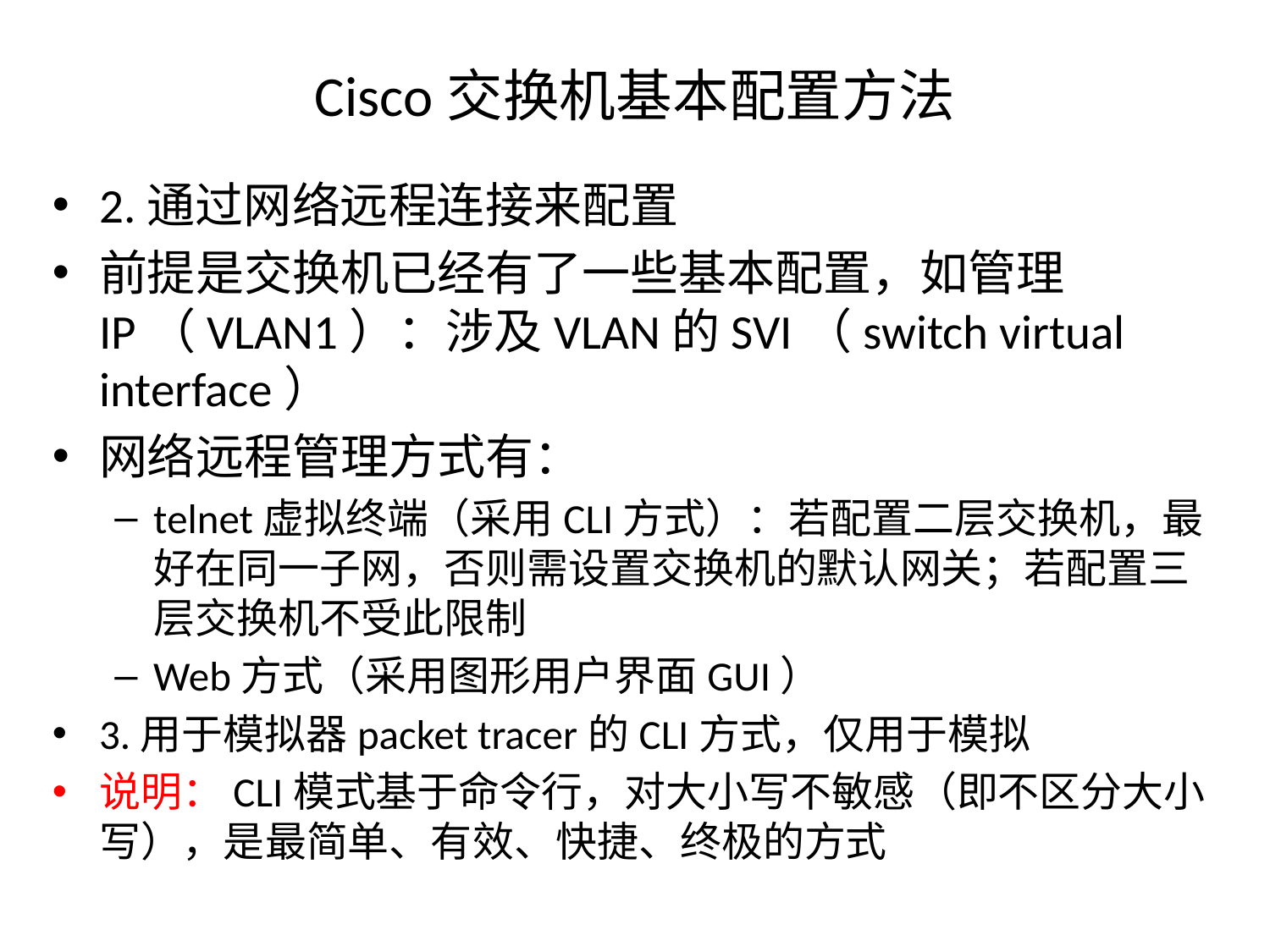

# Cisco交换机基本配置方法
2.通过网络远程连接来配置
前提是交换机已经有了一些基本配置，如管理IP（VLAN1）：涉及VLAN的SVI（switch virtual interface）
网络远程管理方式有：
telnet虚拟终端（采用CLI方式）：若配置二层交换机，最好在同一子网，否则需设置交换机的默认网关；若配置三层交换机不受此限制
Web方式（采用图形用户界面GUI）
3.用于模拟器packet tracer的CLI方式，仅用于模拟
说明：CLI模式基于命令行，对大小写不敏感（即不区分大小写），是最简单、有效、快捷、终极的方式